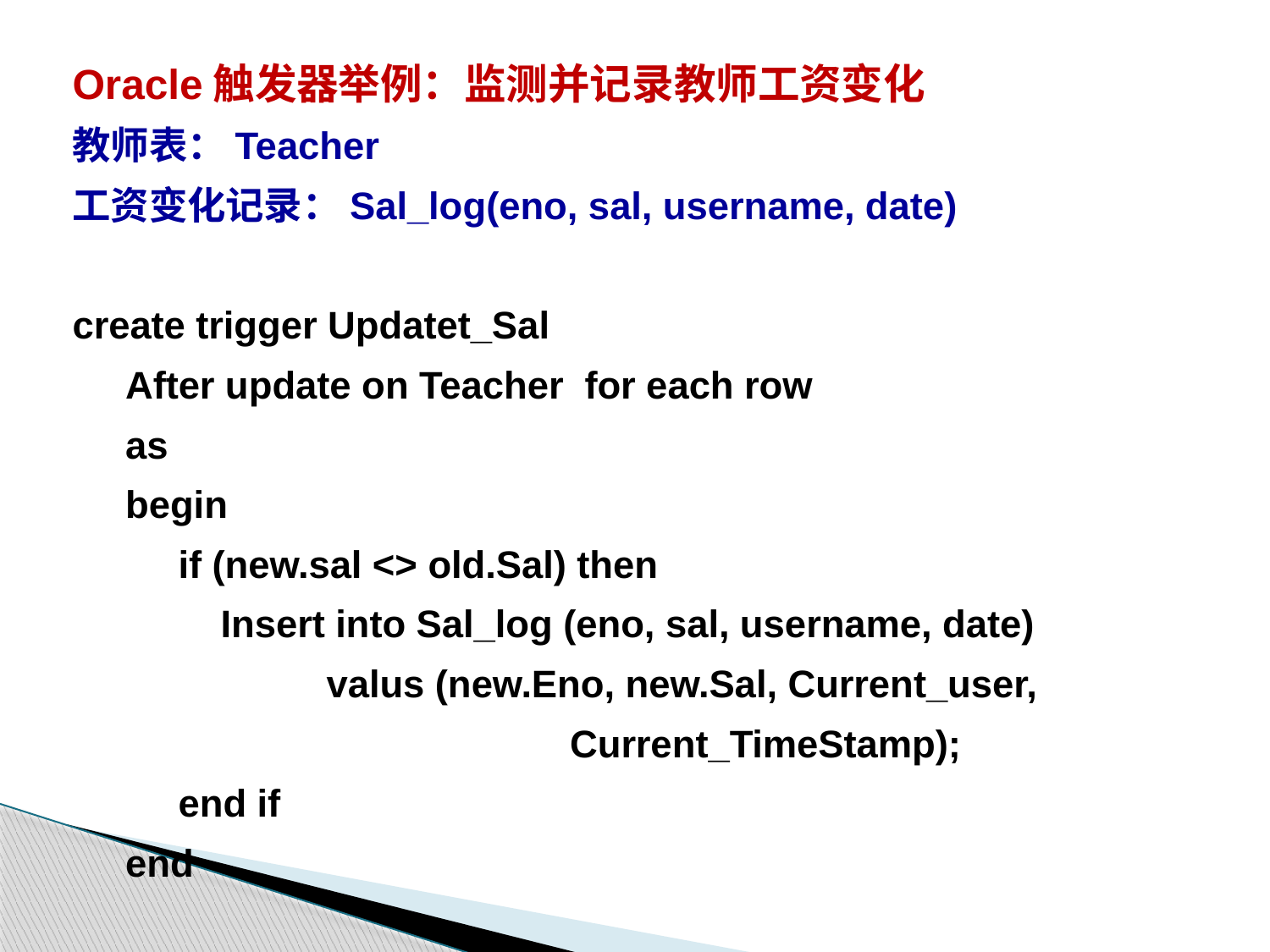

Oracle触发器举例：监测并记录教师工资变化
教师表：Teacher
工资变化记录：Sal_log(eno, sal, username, date)

create trigger Updatet_Sal
     After update on Teacher  for each row
     as
     begin
          if (new.sal <> old.Sal) then
              Insert into Sal_log (eno, sal, username, date)
                        valus (new.Eno, new.Sal, Current_user,
                                               Current_TimeStamp);
          end if
     end